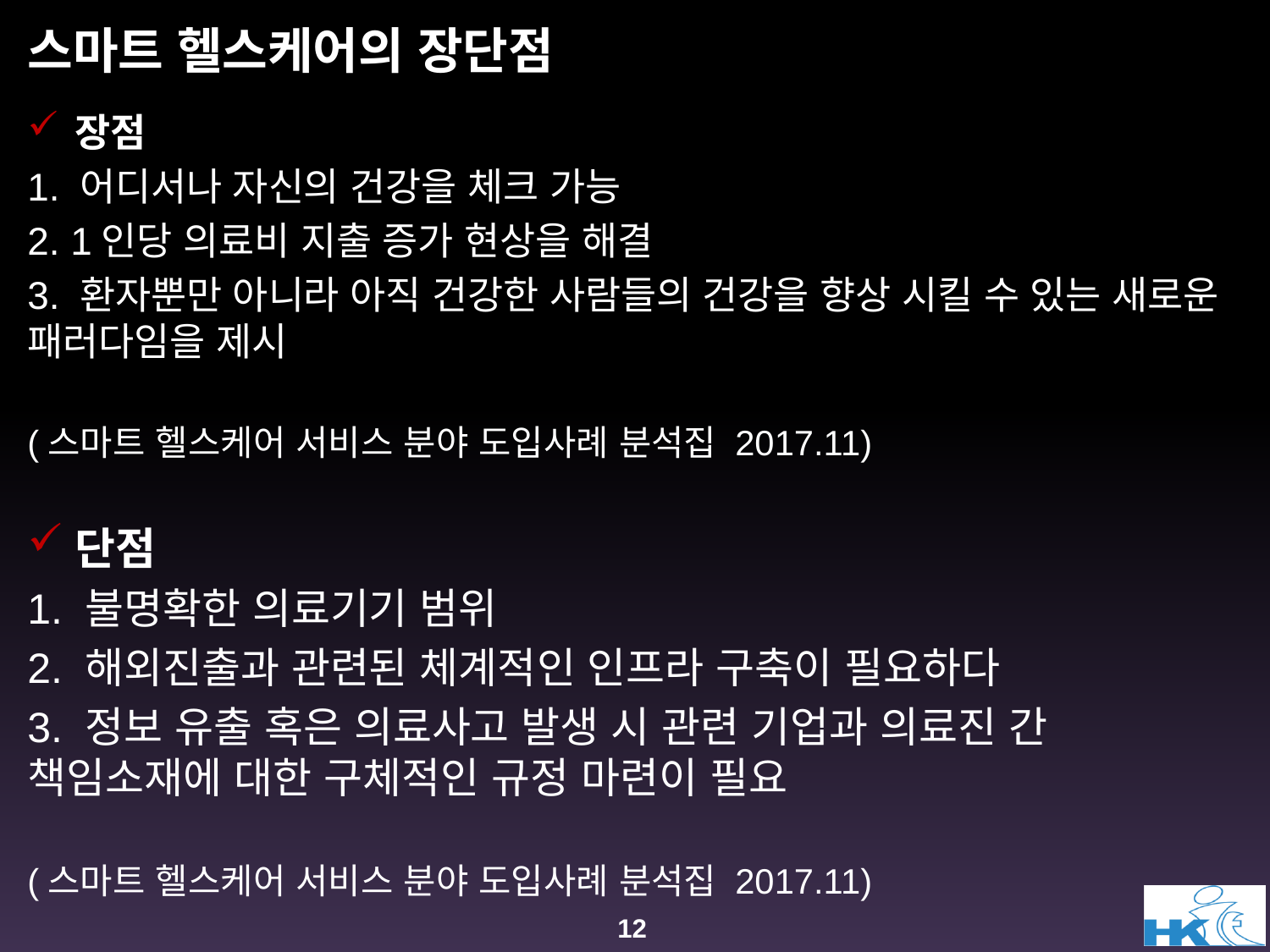

# 스마트 헬스케어의 장단점
장점
1. 어디서나 자신의 건강을 체크 가능
2. 1인당 의료비 지출 증가 현상을 해결
3. 환자뿐만 아니라 아직 건강한 사람들의 건강을 향상 시킬 수 있는 새로운 패러다임을 제시

(스마트 헬스케어 서비스 분야 도입사례 분석집 2017.11)

단점
1. 불명확한 의료기기 범위
2. 해외진출과 관련된 체계적인 인프라 구축이 필요하다
3. 정보 유출 혹은 의료사고 발생 시 관련 기업과 의료진 간 책임소재에 대한 구체적인 규정 마련이 필요

(스마트 헬스케어 서비스 분야 도입사례 분석집 2017.11)

12